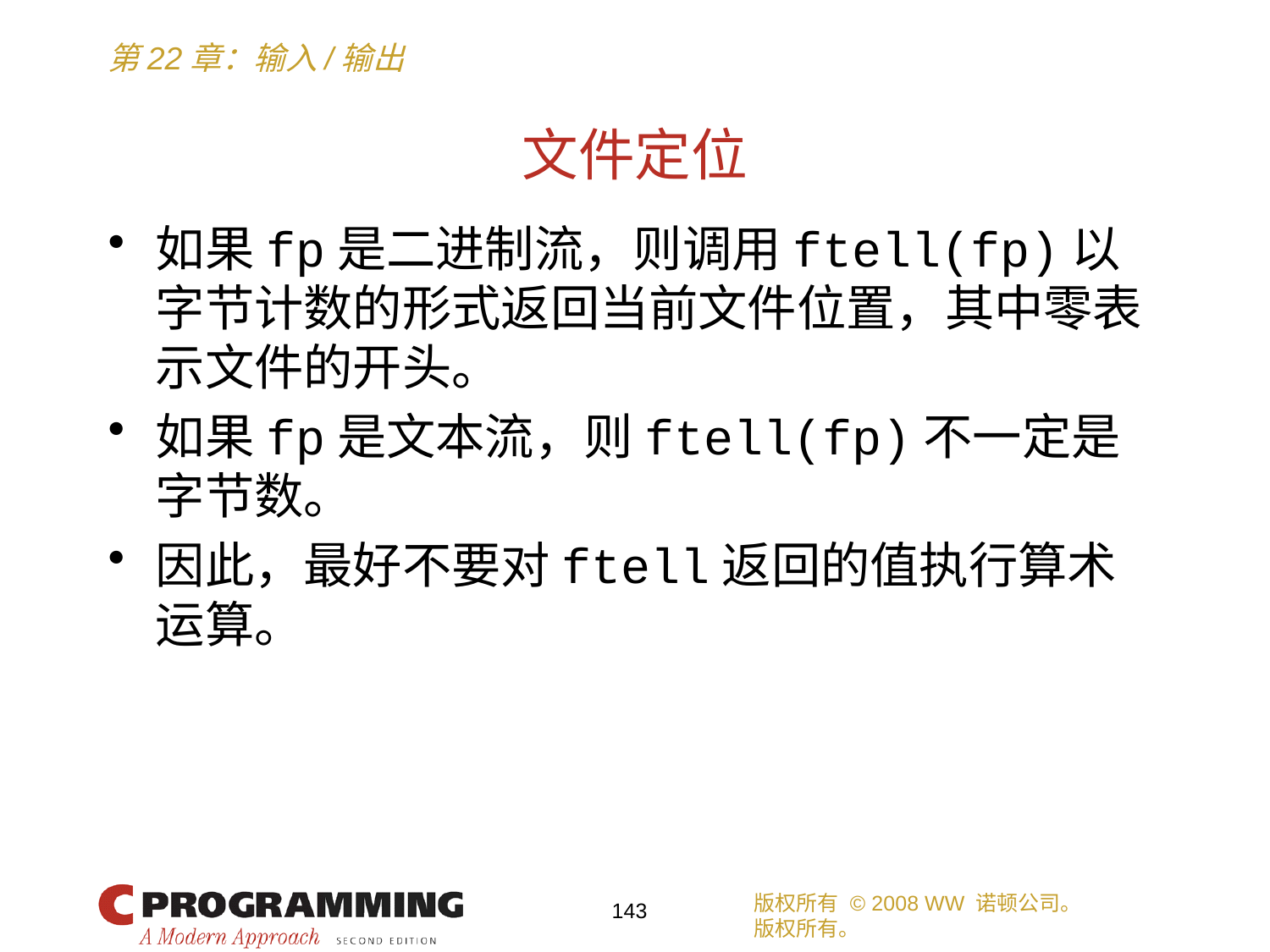

# 文件定位
如果fp是二进制流，则调用ftell(fp)以字节计数的形式返回当前文件位置，其中零表示文件的开头。
如果fp是文本流，则ftell(fp)不一定是字节数。
因此，最好不要对ftell返回的值执行算术运算。

版权所有 © 2008 WW 诺顿公司。
版权所有。
143